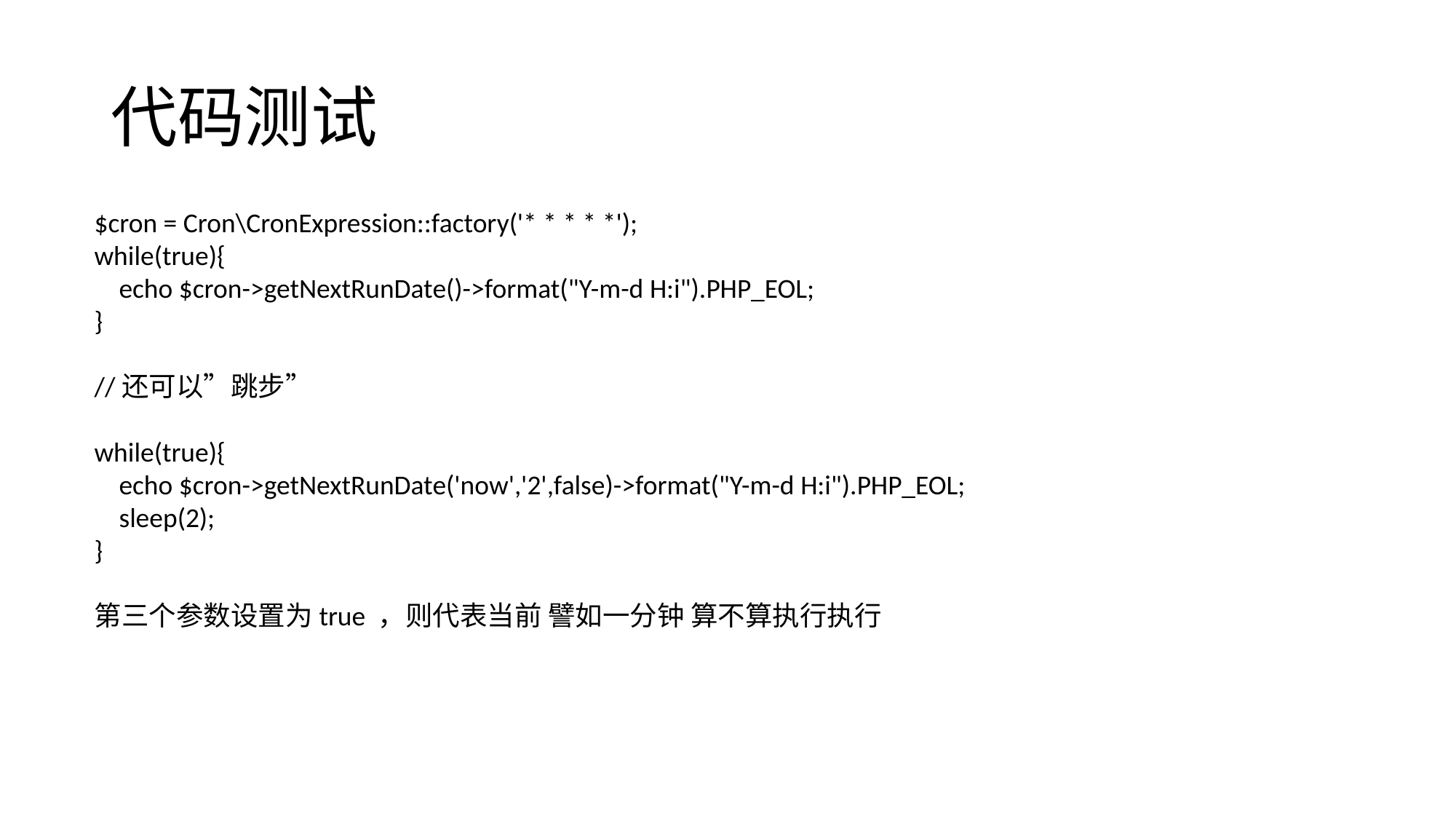

# 代码测试
$cron = Cron\CronExpression::factory('* * * * *');
while(true){
    echo $cron->getNextRunDate()->format("Y-m-d H:i").PHP_EOL;
}

//还可以”跳步”

while(true){
    echo $cron->getNextRunDate('now','2',false)->format("Y-m-d H:i").PHP_EOL;
    sleep(2);
}

第三个参数设置为true ，则代表当前 譬如一分钟 算不算执行执行